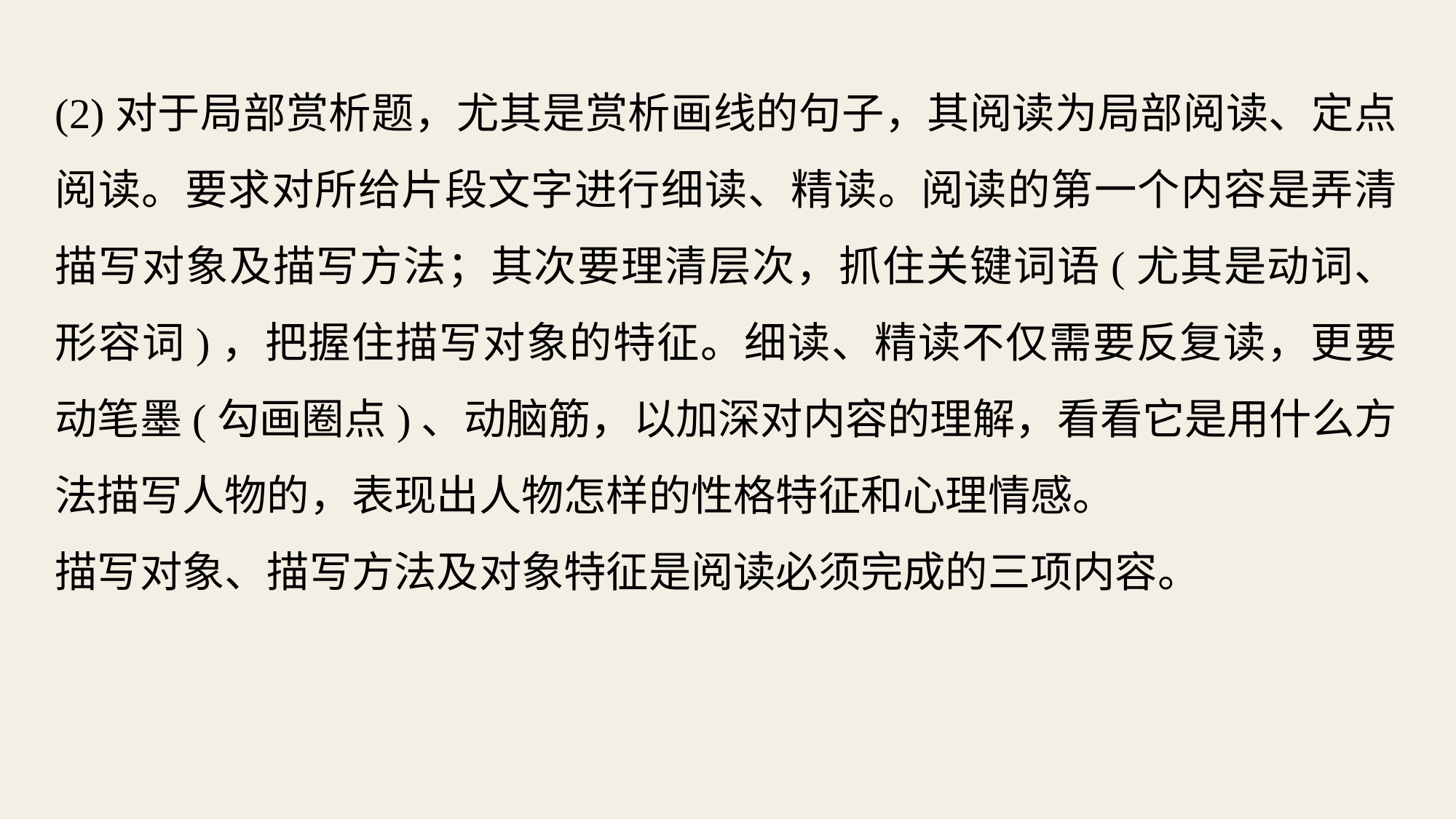

(2)对于局部赏析题，尤其是赏析画线的句子，其阅读为局部阅读、定点阅读。要求对所给片段文字进行细读、精读。阅读的第一个内容是弄清描写对象及描写方法；其次要理清层次，抓住关键词语(尤其是动词、形容词)，把握住描写对象的特征。细读、精读不仅需要反复读，更要动笔墨(勾画圈点)、动脑筋，以加深对内容的理解，看看它是用什么方法描写人物的，表现出人物怎样的性格特征和心理情感。
描写对象、描写方法及对象特征是阅读必须完成的三项内容。